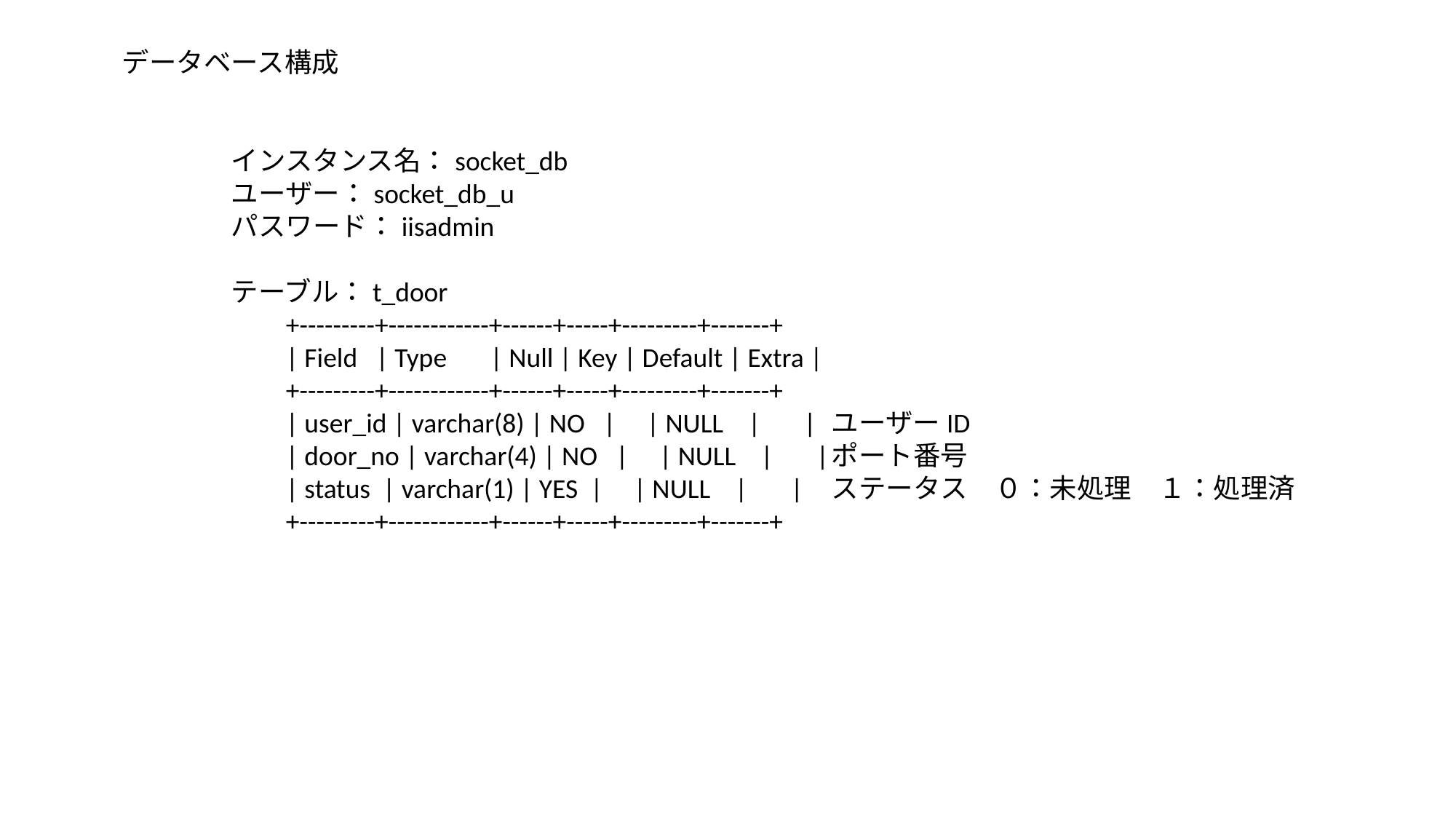

データベース構成

	インスタンス名：socket_db
	ユーザー：socket_db_u
	パスワード：iisadmin

	テーブル：t_door
+---------+------------+------+-----+---------+-------+
| Field   | Type       | Null | Key | Default | Extra |
+---------+------------+------+-----+---------+-------+
| user_id | varchar(8) | NO   |     | NULL    |       |	ユーザーID
| door_no | varchar(4) | NO   |     | NULL    |       |	ポート番号
| status  | varchar(1) | YES  |     | NULL    |       |	ステータス　０：未処理　１：処理済
+---------+------------+------+-----+---------+-------+